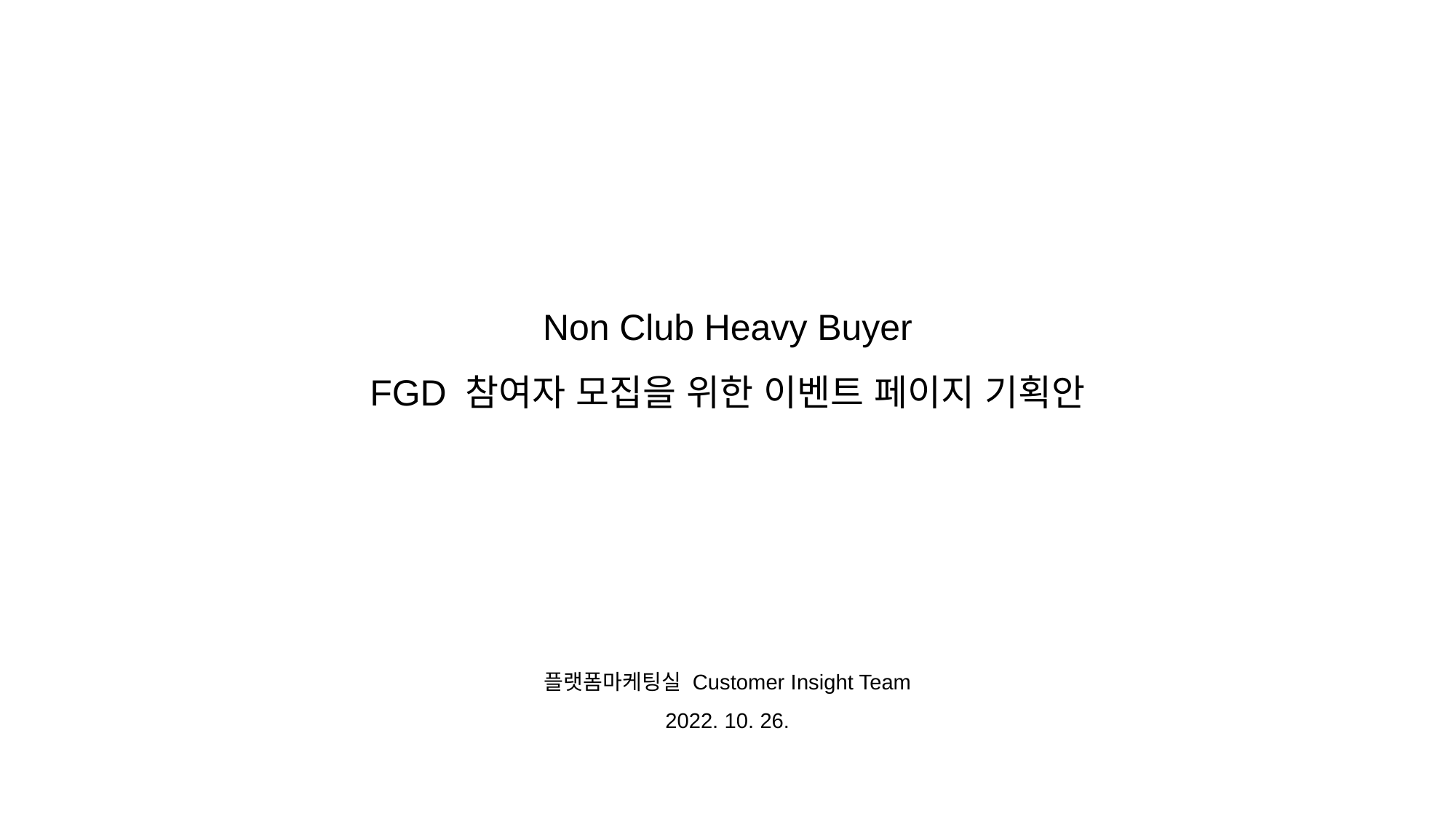

Non Club Heavy Buyer
FGD 참여자 모집을 위한 이벤트 페이지 기획안
플랫폼마케팅실 Customer Insight Team
2022. 10. 26.